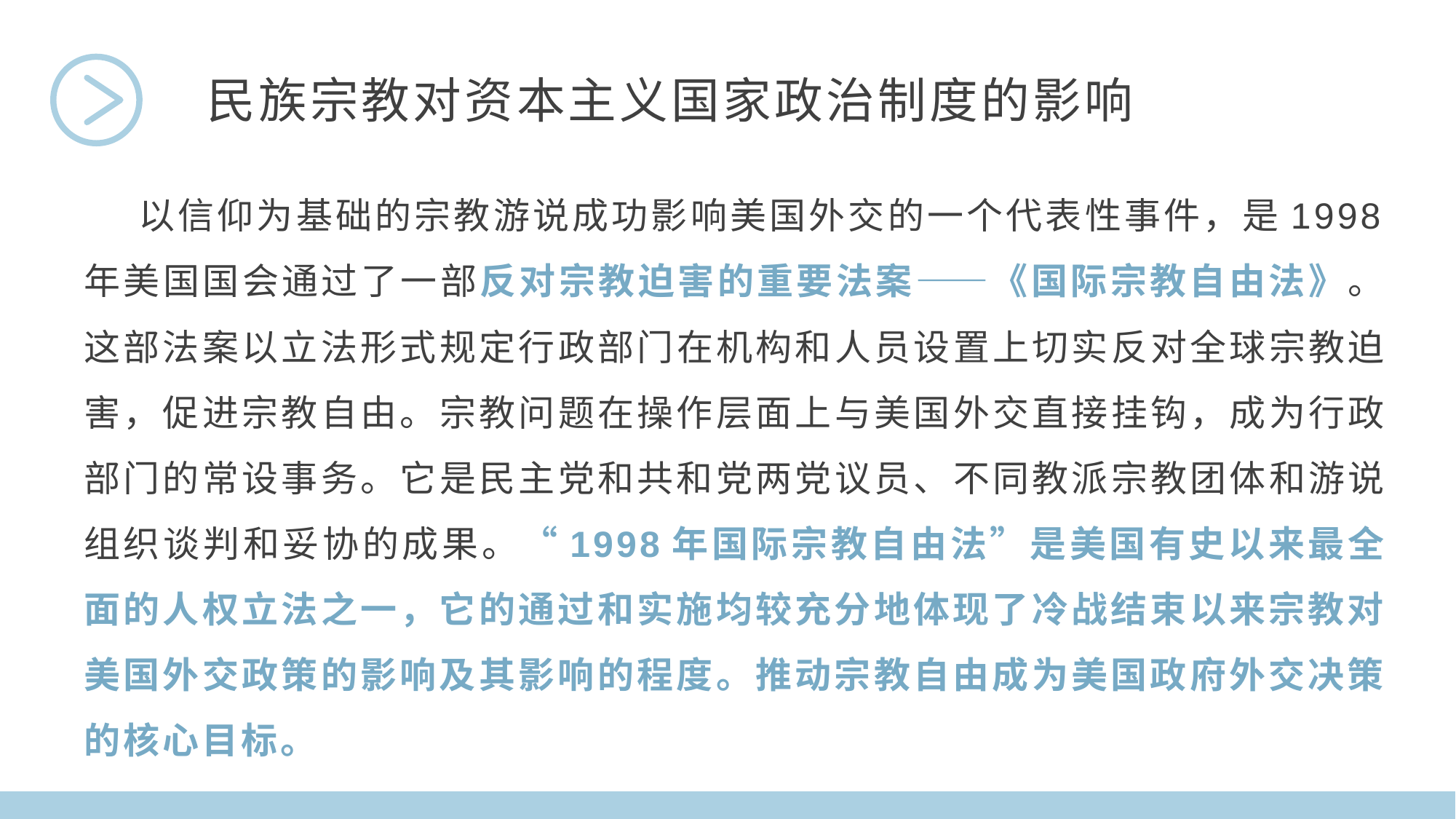

民族宗教对资本主义国家政治制度的影响
以信仰为基础的宗教游说成功影响美国外交的一个代表性事件，是1998年美国国会通过了一部反对宗教迫害的重要法案——《国际宗教自由法》。这部法案以立法形式规定行政部门在机构和人员设置上切实反对全球宗教迫害，促进宗教自由。宗教问题在操作层面上与美国外交直接挂钩，成为行政部门的常设事务。它是民主党和共和党两党议员、不同教派宗教团体和游说组织谈判和妥协的成果。“1998年国际宗教自由法”是美国有史以来最全面的人权立法之一，它的通过和实施均较充分地体现了冷战结束以来宗教对美国外交政策的影响及其影响的程度。推动宗教自由成为美国政府外交决策的核心目标。